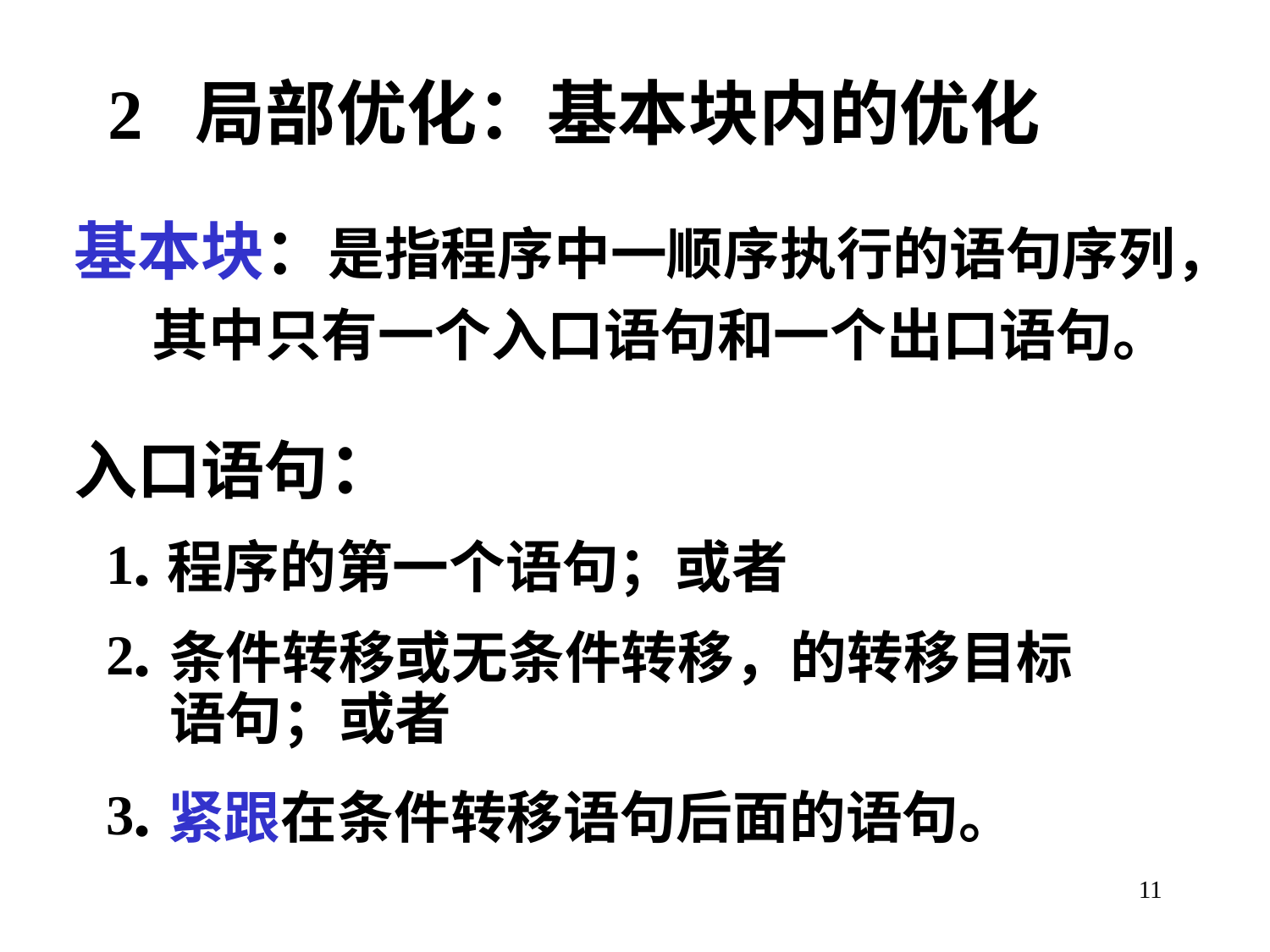

# 2  局部优化：基本块内的优化
基本块：是指程序中一顺序执行的语句序列，
     其中只有一个入口语句和一个出口语句。
入口语句：
1
．
程序的第一个语句；或者

2
．

条件转移或无条件转移，的转移目标语句；或者
3
．
紧跟在条件转移语句后面的语句。

11